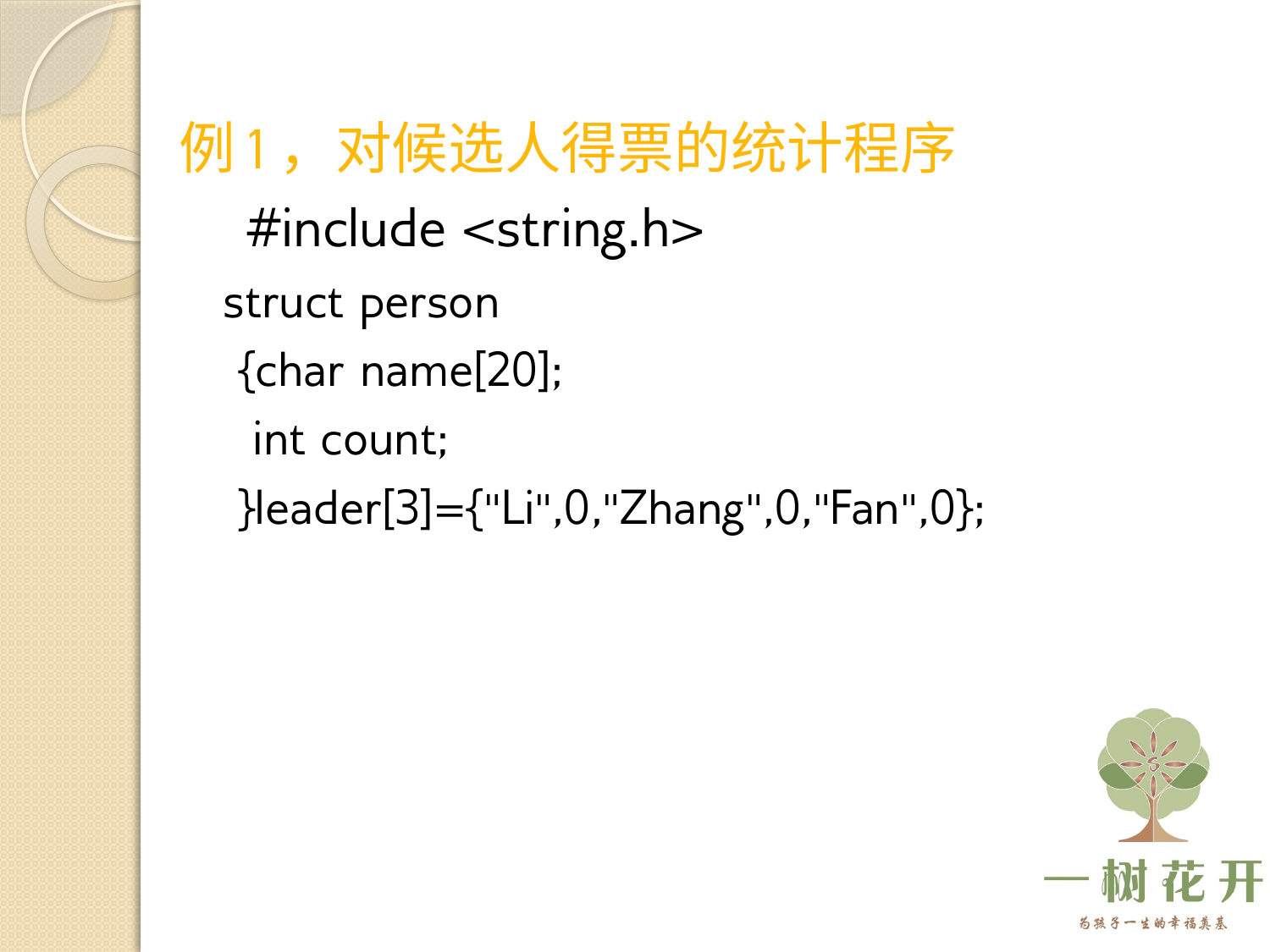

例1，对候选人得票的统计程序
    #include <string.h>
struct person
 {char name[20];
  int count;
 }leader[3]={"Li",0,"Zhang",0,"Fan",0};
10